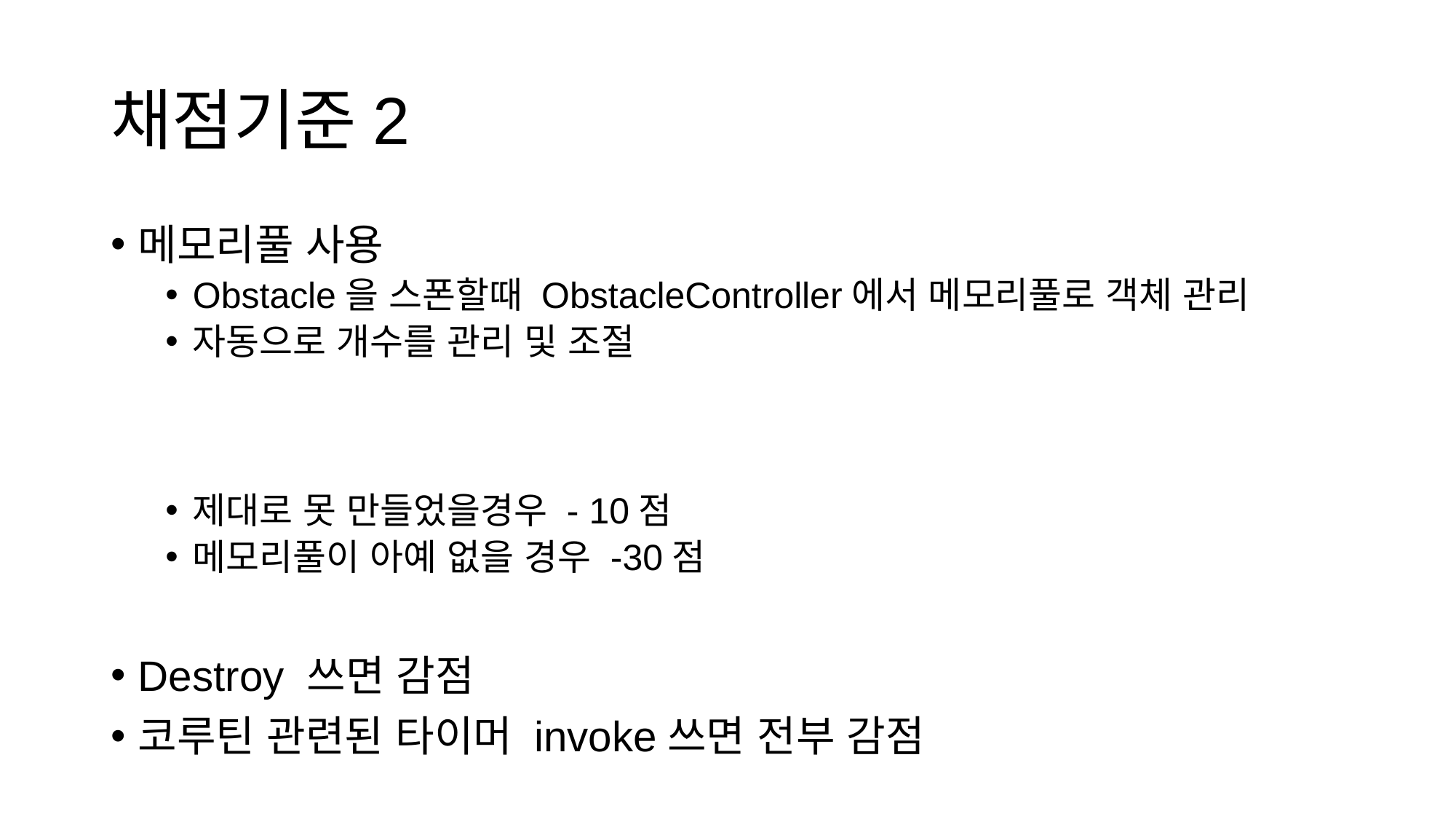

# 채점기준2
메모리풀 사용
Obstacle을 스폰할때 ObstacleController에서 메모리풀로 객체 관리
자동으로 개수를 관리 및 조절

제대로 못 만들었을경우 - 10점
메모리풀이 아예 없을 경우 -30점

Destroy 쓰면 감점
코루틴 관련된 타이머 invoke쓰면 전부 감점